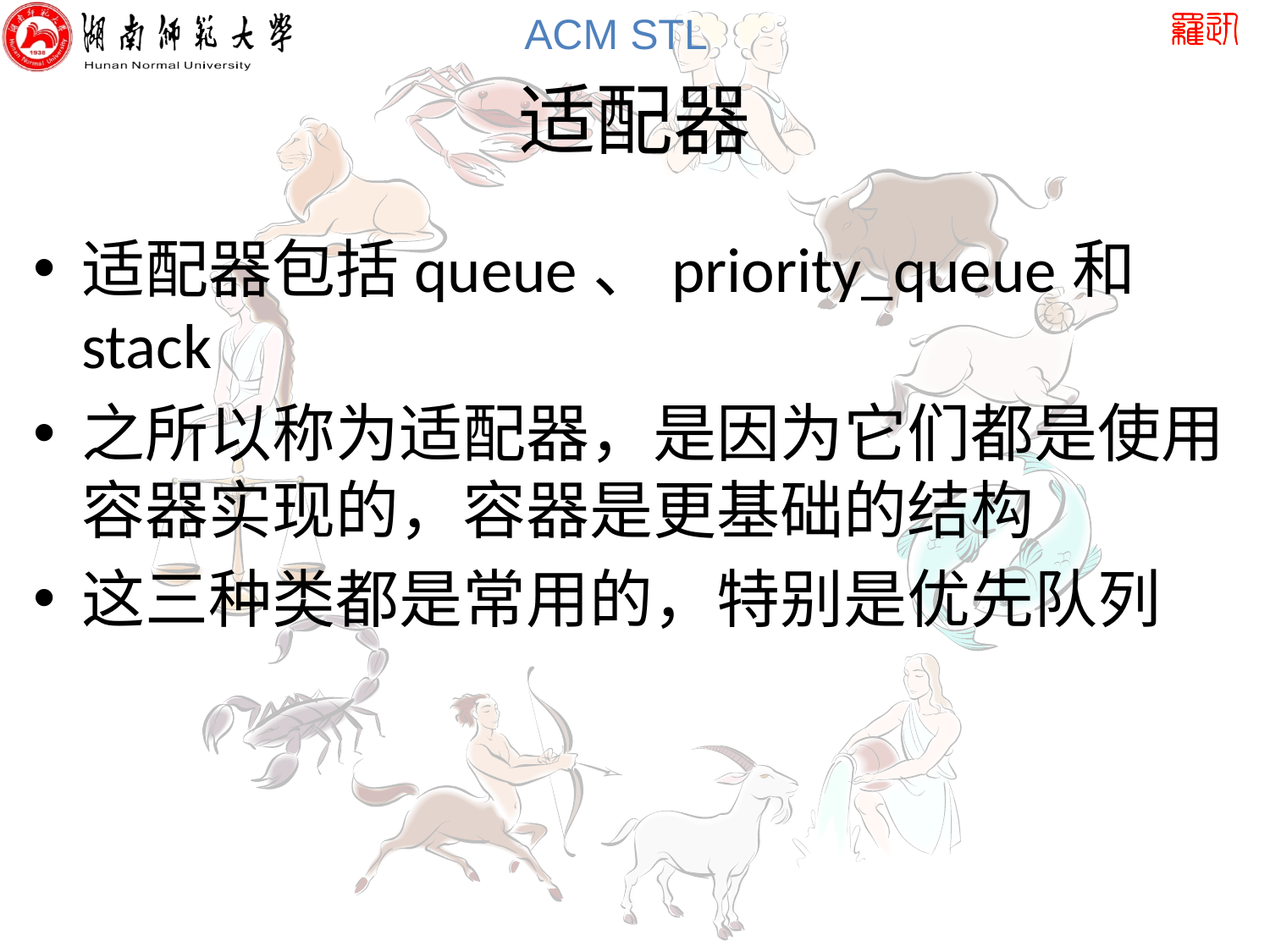

# 适配器
适配器包括queue、priority_queue和stack
之所以称为适配器，是因为它们都是使用容器实现的，容器是更基础的结构
这三种类都是常用的，特别是优先队列